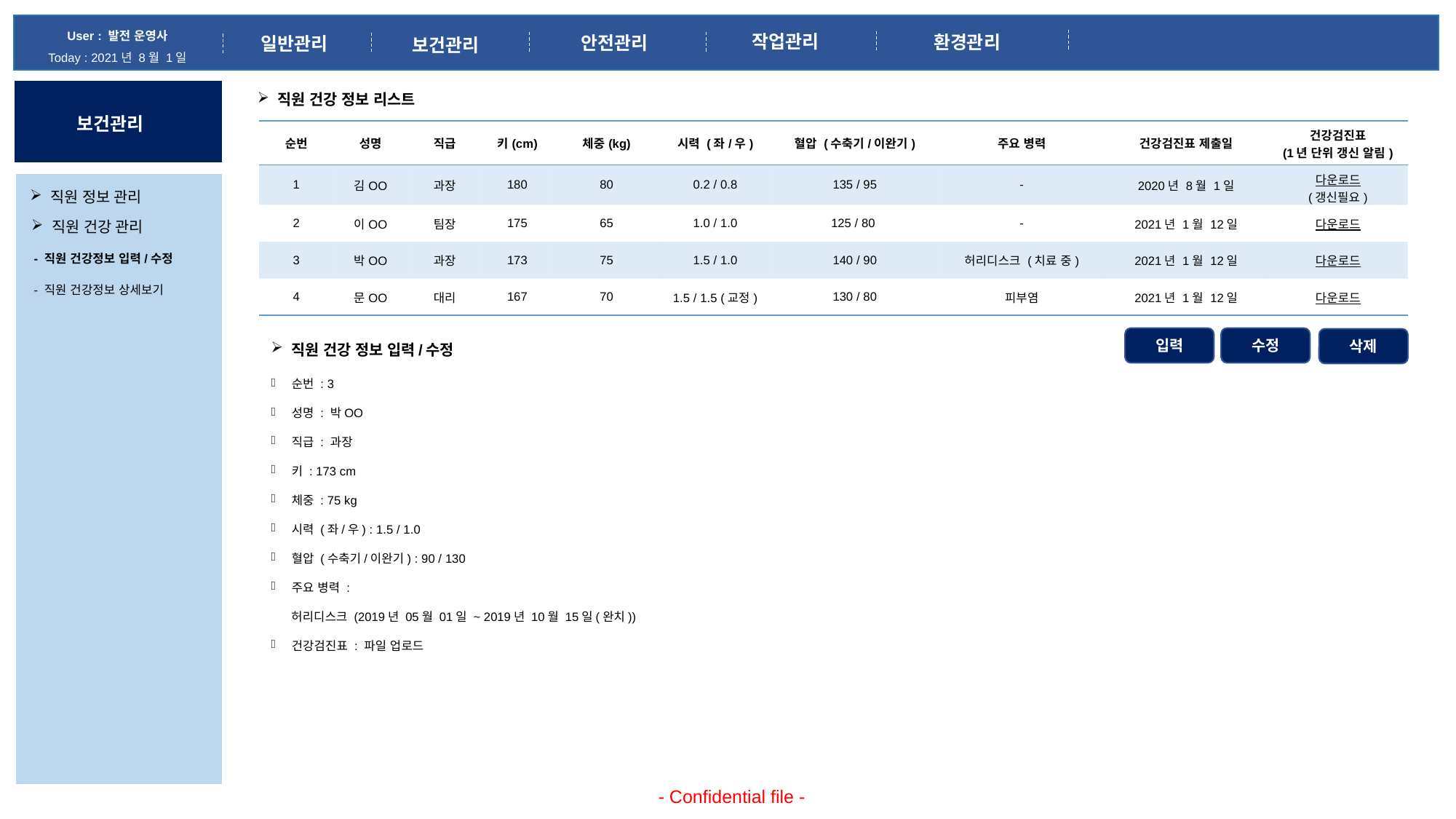

User : 발전 운영사
Today : 2021년 8월 1일
작업관리
환경관리
안전관리
일반관리
보건관리

직원 건강 정보 리스트
보건관리
| 순번 | 성명 | 직급 | 키(cm) | 체중(kg) | 시력 (좌/우) | 혈압 (수축기/이완기) | 주요 병력 | 건강검진표 제출일 | 건강검진표 (1년 단위 갱신 알림) |
| --- | --- | --- | --- | --- | --- | --- | --- | --- | --- |
| 1 | 김OO | 과장 | 180 | 80 | 0.2 / 0.8 | 135 / 95 | - | 2020년 8월 1일 | 다운로드 (갱신필요) |
| 2 | 이OO | 팀장 | 175 | 65 | 1.0 / 1.0 | 125 / 80 | - | 2021년 1월 12일 | 다운로드 |
| 3 | 박OO | 과장 | 173 | 75 | 1.5 / 1.0 | 140 / 90 | 허리디스크 (치료 중) | 2021년 1월 12일 | 다운로드 |
| 4 | 문OO | 대리 | 167 | 70 | 1.5 / 1.5 (교정) | 130 / 80 | 피부염 | 2021년 1월 12일 | 다운로드 |

직원 정보 관리
직원 건강 관리
- 직원 건강정보 입력/수정
- 직원 건강정보 상세보기
입력
수정
삭제
직원 건강 정보 입력/수정

순번 : 3

성명 : 박OO

직급 : 과장

키 : 173 cm

체중 : 75 kg

시력 (좌/우) : 1.5 / 1.0

혈압 (수축기/이완기) : 90 / 130

주요 병력 :

     허리디스크 (2019년 05월 01일 ~ 2019년 10월 15일(완치))

건강검진표 : 파일 업로드
- Confidential file -